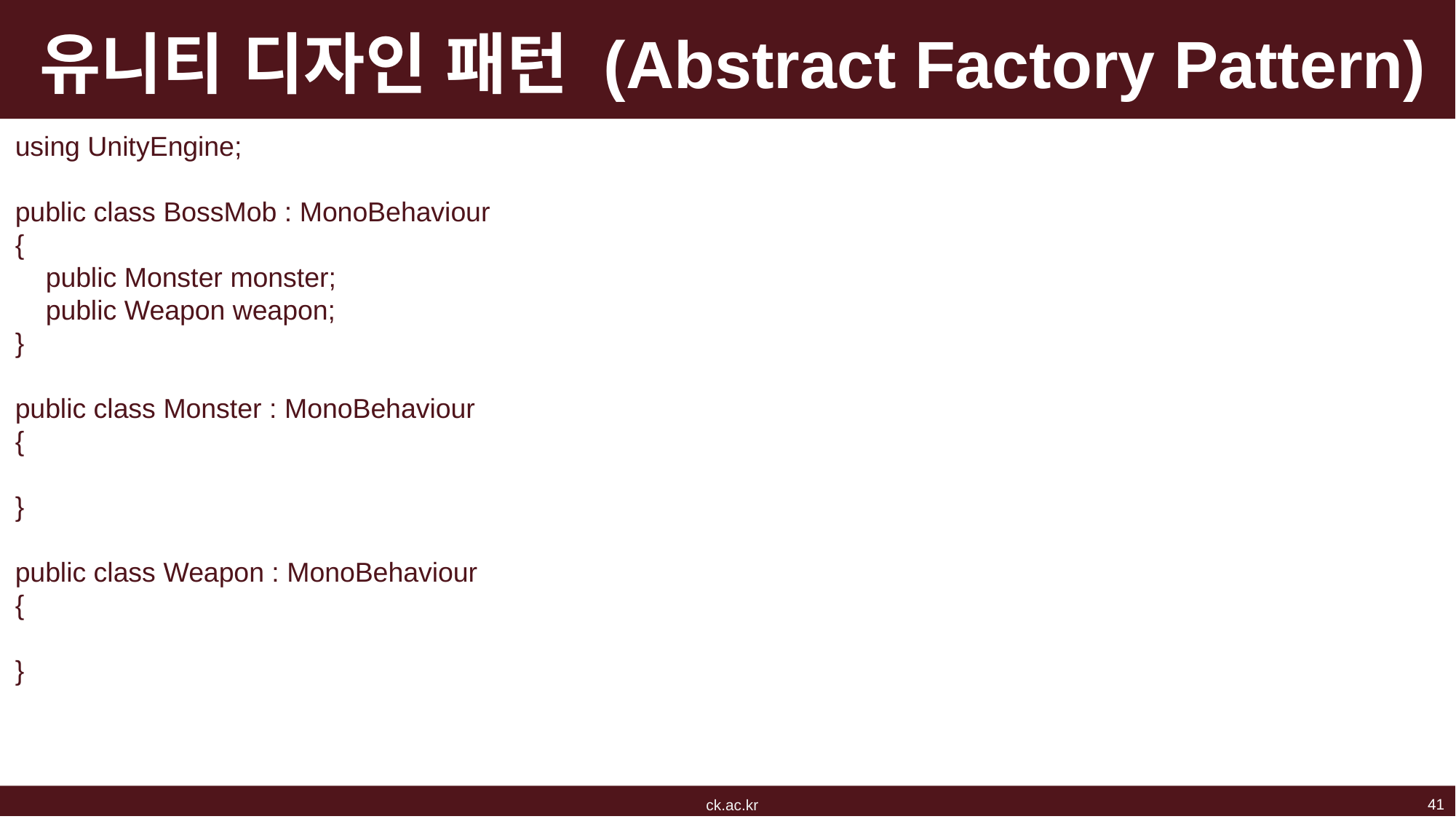

# 유니티 디자인 패턴 (Abstract Factory Pattern)
using UnityEngine;

public class BossMob : MonoBehaviour
{
    public Monster monster;
    public Weapon weapon;
}

public class Monster : MonoBehaviour
{

}

public class Weapon : MonoBehaviour
{

}

41
ck.ac.kr